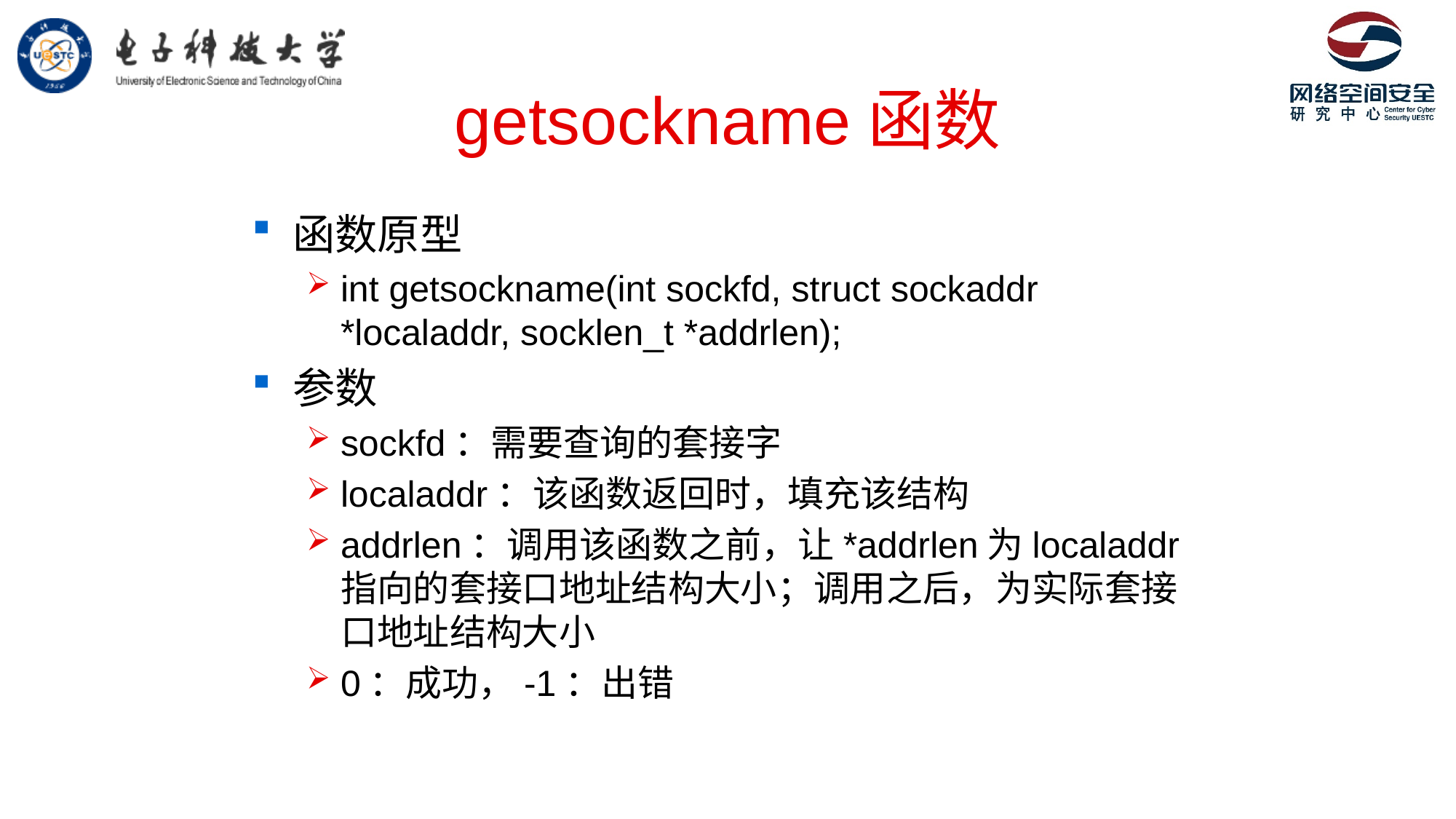

# getsockname函数
函数原型
int getsockname(int sockfd, struct sockaddr *localaddr, socklen_t *addrlen);
参数
sockfd：需要查询的套接字
localaddr：该函数返回时，填充该结构
addrlen：调用该函数之前，让*addrlen为localaddr指向的套接口地址结构大小；调用之后，为实际套接口地址结构大小
0：成功，-1：出错